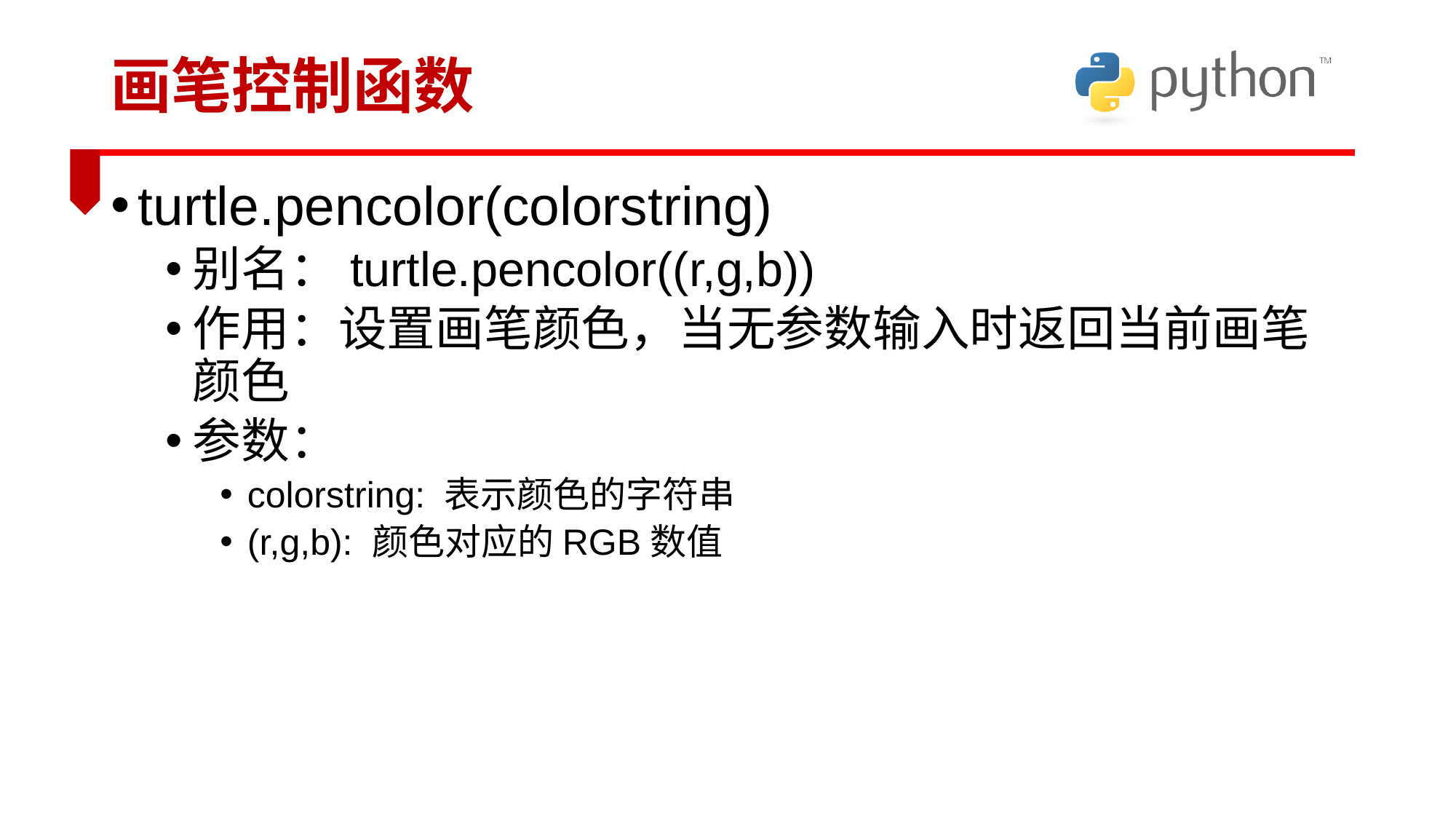

# 画笔控制函数
turtle.pencolor(colorstring)
别名：turtle.pencolor((r,g,b))
作用：设置画笔颜色，当无参数输入时返回当前画笔颜色
参数：
colorstring: 表示颜色的字符串
(r,g,b): 颜色对应的RGB数值